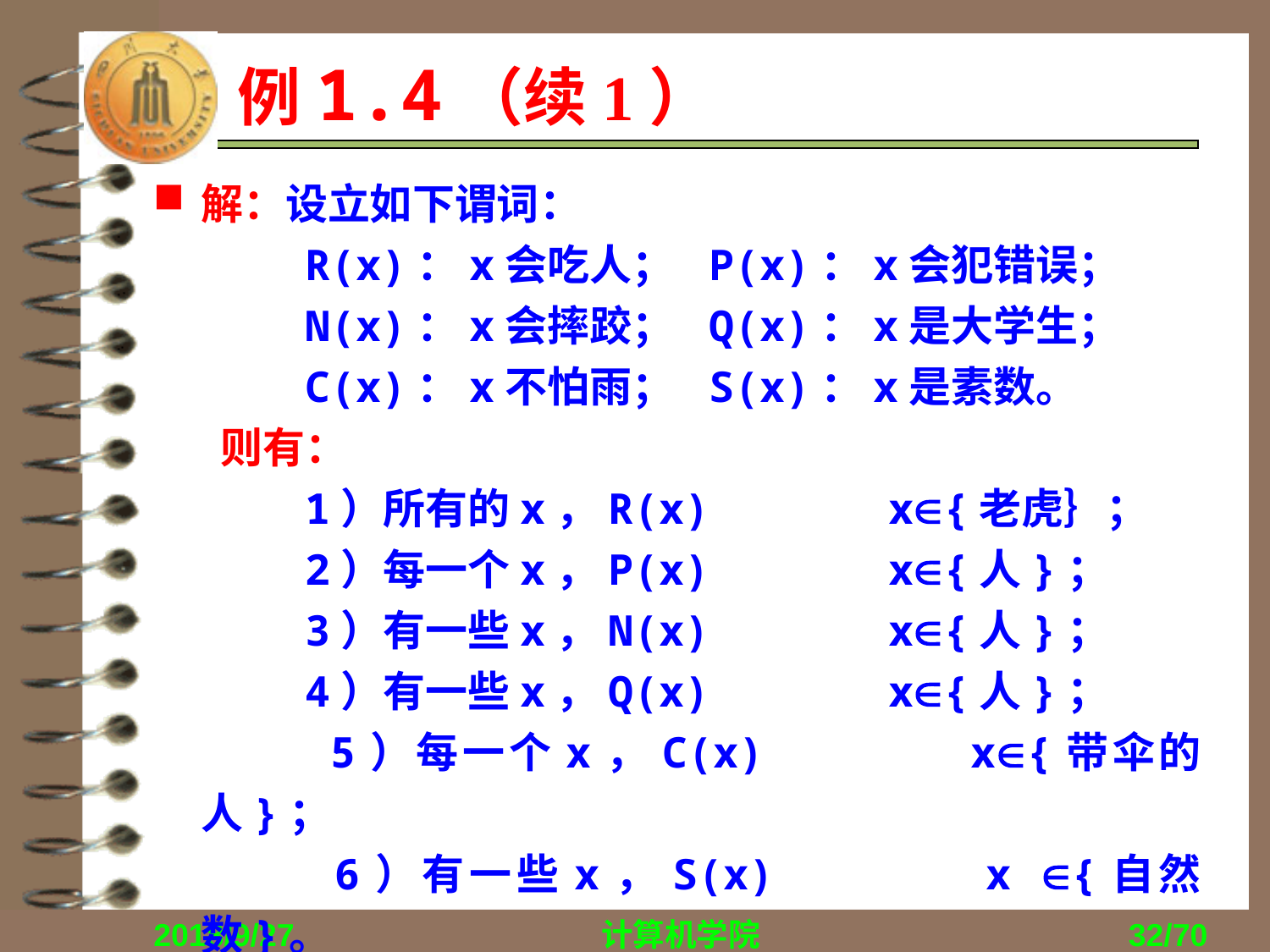

# 例1.4（续1）
解：设立如下谓词：
      R(x)：x会吃人；	P(x)：x会犯错误；
      N(x)：x会摔跤；	Q(x)：x是大学生；
      C(x)：x不怕雨；	S(x)：x是素数。
      则有：
      1）所有的x，R(x)       x∈{老虎｝；
      2）每一个x，P(x)       x∈{人}；
      3）有一些x，N(x)       x∈{人}；
      4）有一些x，Q(x)       x∈{人}；
      5）每一个x，C(x)       x∈{带伞的人}；
      6）有一些x，S(x)       x ∈{自然数}。
2018/9/27
计算机学院
32/70